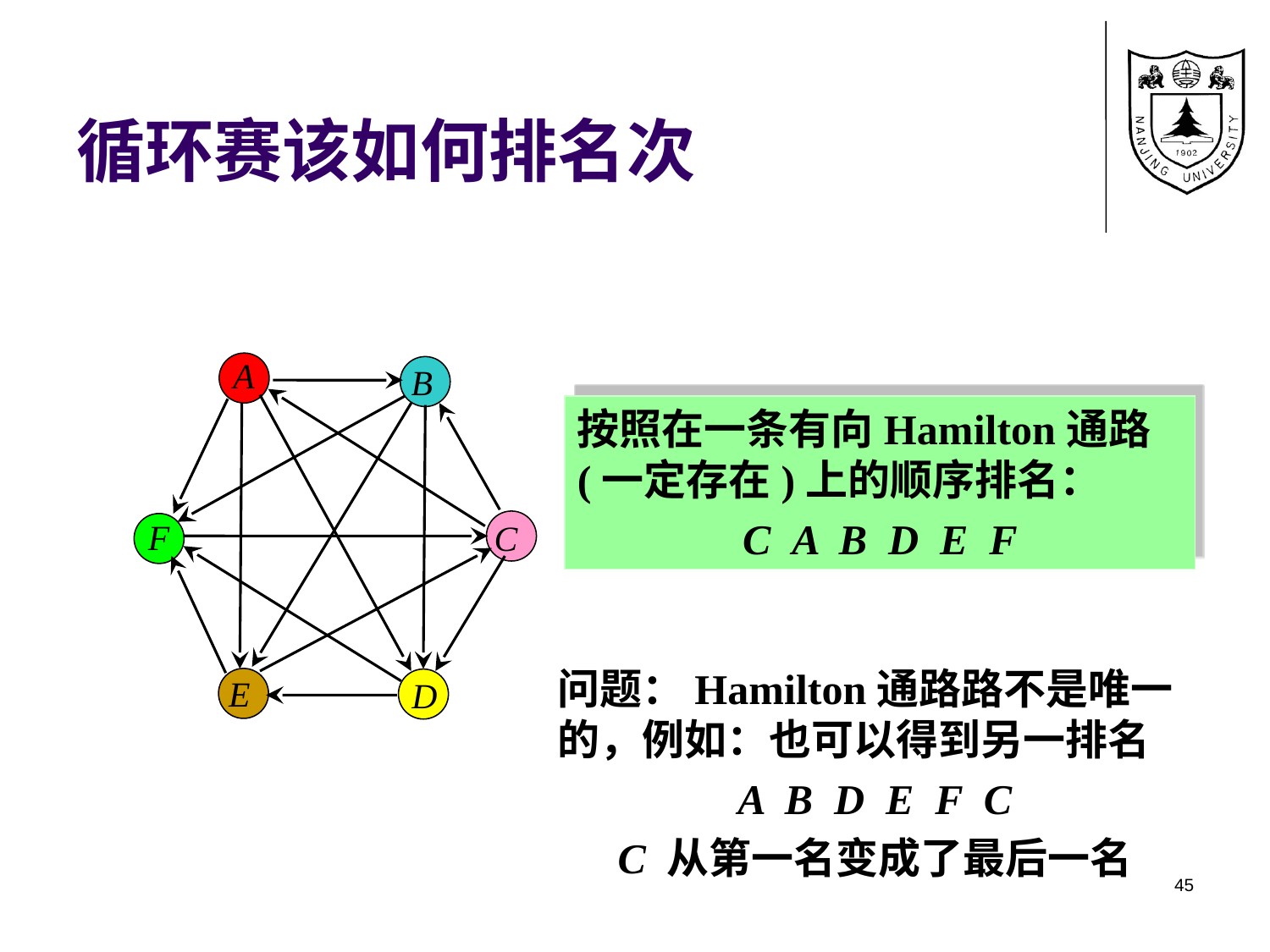

# 循环赛该如何排名次
A

B

按照在一条有向Hamilton通路(一定存在)上的顺序排名：
C  A  B  D  E  F

F
C

问题：Hamilton通路路不是唯一的，例如：也可以得到另一排名
A  B  D  E  F  C
C 从第一名变成了最后一名
E
D

45